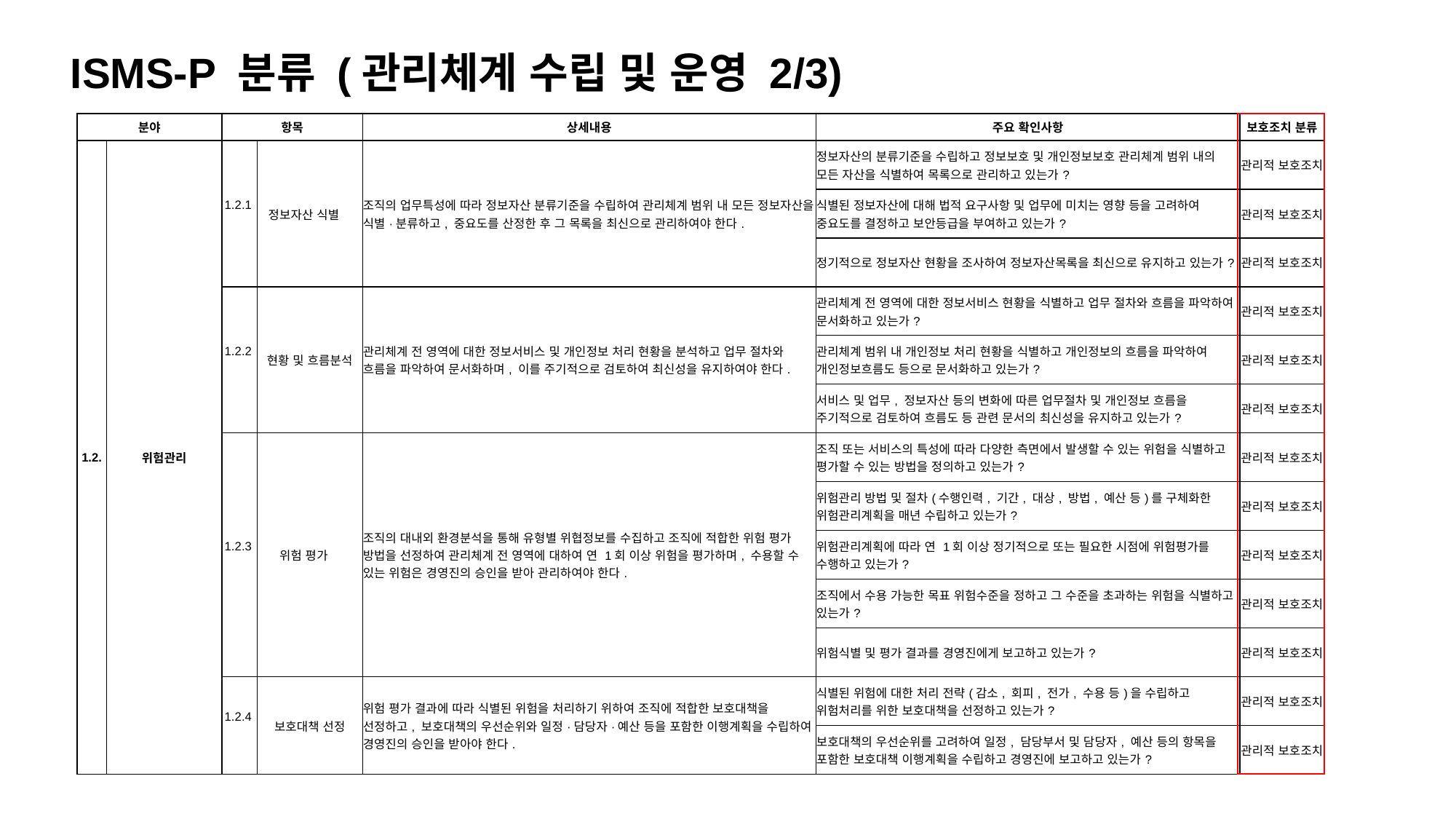

ISMS-P 분류 (관리체계 수립 및 운영 2/3)
| 분야 |  | 항목 |  | 상세내용 | 주요 확인사항 | 보호조치 분류 |
| --- | --- | --- | --- | --- | --- | --- |
| 1.2. | 위험관리 | 1.2.1 | 정보자산 식별 | 조직의 업무특성에 따라 정보자산 분류기준을 수립하여 관리체계 범위 내 모든 정보자산을 식별·분류하고, 중요도를 산정한 후 그 목록을 최신으로 관리하여야 한다. | 정보자산의 분류기준을 수립하고 정보보호 및 개인정보보호 관리체계 범위 내의 모든 자산을 식별하여 목록으로 관리하고 있는가? | 관리적 보호조치 |
|  |  |  |  |  | 식별된 정보자산에 대해 법적 요구사항 및 업무에 미치는 영향 등을 고려하여 중요도를 결정하고 보안등급을 부여하고 있는가? | 관리적 보호조치 |
|  |  |  |  |  | 정기적으로 정보자산 현황을 조사하여 정보자산목록을 최신으로 유지하고 있는가? | 관리적 보호조치 |
|  |  | 1.2.2 | 현황 및 흐름분석 | 관리체계 전 영역에 대한 정보서비스 및 개인정보 처리 현황을 분석하고 업무 절차와 흐름을 파악하여 문서화하며, 이를 주기적으로 검토하여 최신성을 유지하여야 한다. | 관리체계 전 영역에 대한 정보서비스 현황을 식별하고 업무 절차와 흐름을 파악하여 문서화하고 있는가? | 관리적 보호조치 |
|  |  |  |  |  | 관리체계 범위 내 개인정보 처리 현황을 식별하고 개인정보의 흐름을 파악하여 개인정보흐름도 등으로 문서화하고 있는가? | 관리적 보호조치 |
|  |  |  |  |  | 서비스 및 업무, 정보자산 등의 변화에 따른 업무절차 및 개인정보 흐름을 주기적으로 검토하여 흐름도 등 관련 문서의 최신성을 유지하고 있는가? | 관리적 보호조치 |
|  |  | 1.2.3 | 위험 평가 | 조직의 대내외 환경분석을 통해 유형별 위협정보를 수집하고 조직에 적합한 위험 평가 방법을 선정하여 관리체계 전 영역에 대하여 연 1회 이상 위험을 평가하며, 수용할 수 있는 위험은 경영진의 승인을 받아 관리하여야 한다. | 조직 또는 서비스의 특성에 따라 다양한 측면에서 발생할 수 있는 위험을 식별하고 평가할 수 있는 방법을 정의하고 있는가? | 관리적 보호조치 |
|  |  |  |  |  | 위험관리 방법 및 절차(수행인력, 기간, 대상, 방법, 예산 등)를 구체화한 위험관리계획을 매년 수립하고 있는가? | 관리적 보호조치 |
|  |  |  |  |  | 위험관리계획에 따라 연 1회 이상 정기적으로 또는 필요한 시점에 위험평가를 수행하고 있는가? | 관리적 보호조치 |
|  |  |  |  |  | 조직에서 수용 가능한 목표 위험수준을 정하고 그 수준을 초과하는 위험을 식별하고 있는가? | 관리적 보호조치 |
|  |  |  |  |  | 위험식별 및 평가 결과를 경영진에게 보고하고 있는가? | 관리적 보호조치 |
|  |  | 1.2.4 | 보호대책 선정 | 위험 평가 결과에 따라 식별된 위험을 처리하기 위하여 조직에 적합한 보호대책을 선정하고, 보호대책의 우선순위와 일정·담당자·예산 등을 포함한 이행계획을 수립하여 경영진의 승인을 받아야 한다. | 식별된 위험에 대한 처리 전략(감소, 회피, 전가, 수용 등)을 수립하고 위험처리를 위한 보호대책을 선정하고 있는가? | 관리적 보호조치 |
|  |  |  |  |  | 보호대책의 우선순위를 고려하여 일정, 담당부서 및 담당자, 예산 등의 항목을 포함한 보호대책 이행계획을 수립하고 경영진에 보고하고 있는가? | 관리적 보호조치 |